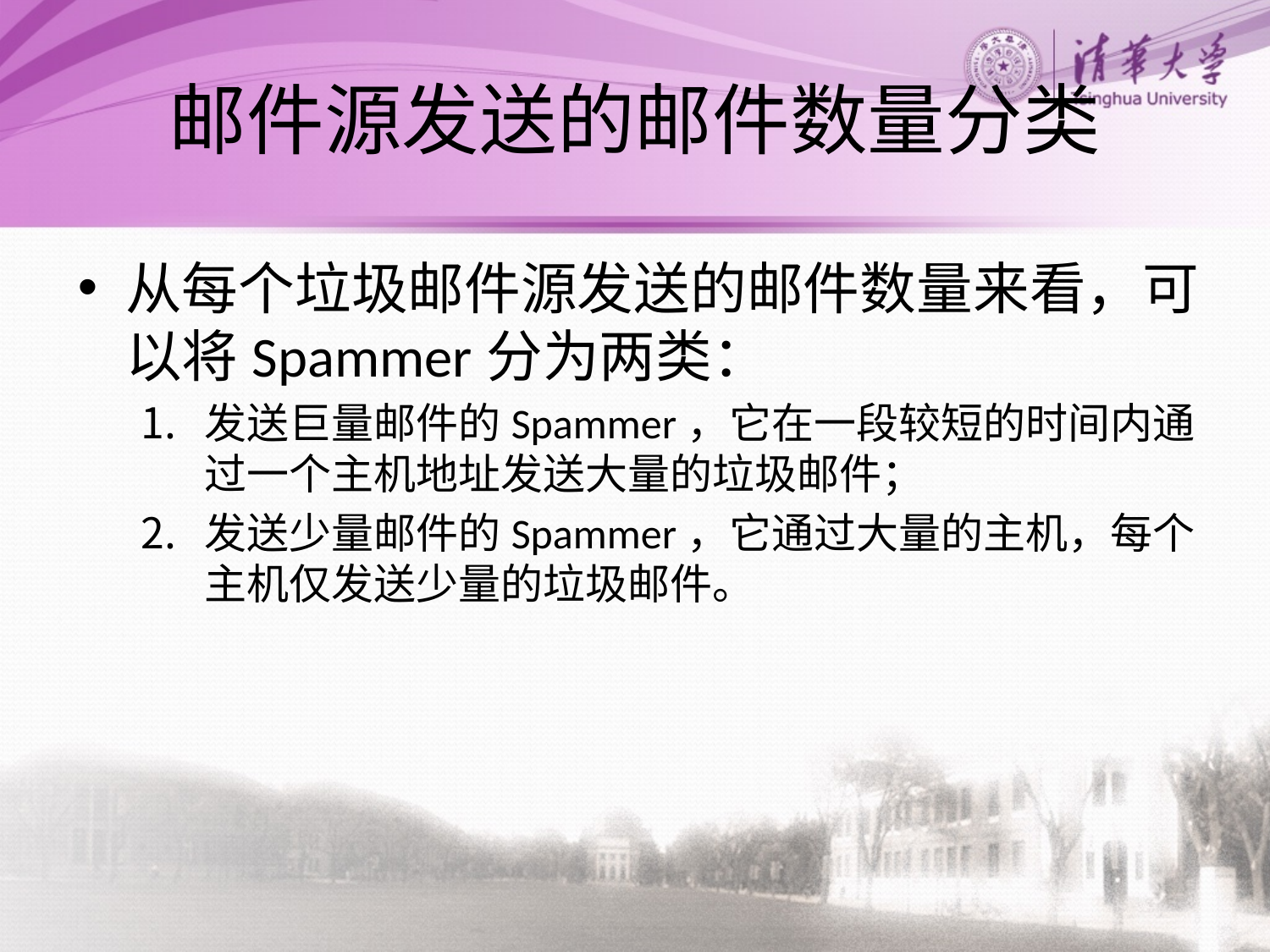

# 邮件源发送的邮件数量分类
从每个垃圾邮件源发送的邮件数量来看，可以将Spammer分为两类：
发送巨量邮件的Spammer，它在一段较短的时间内通过一个主机地址发送大量的垃圾邮件；
发送少量邮件的Spammer，它通过大量的主机，每个主机仅发送少量的垃圾邮件。